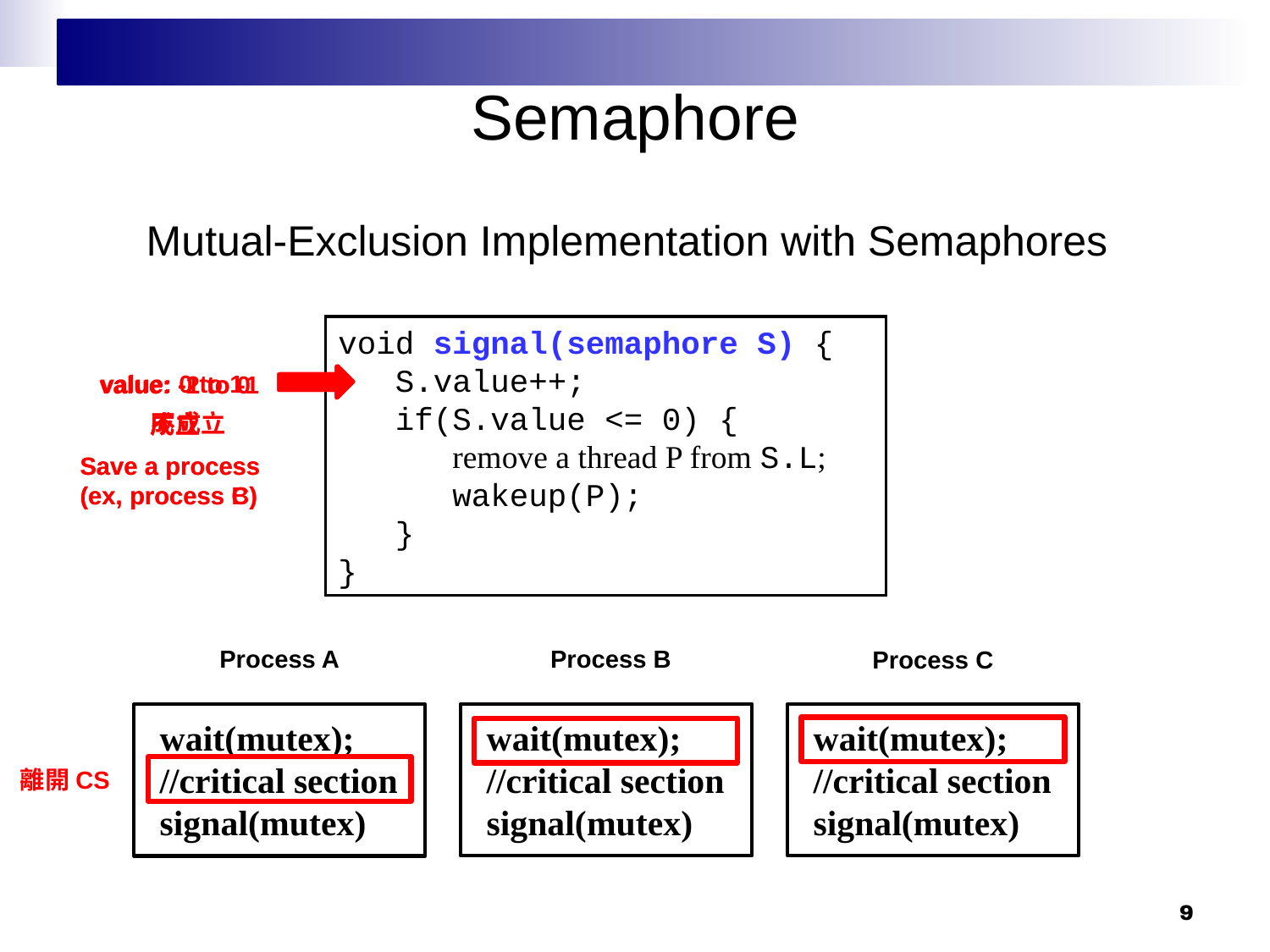

# Semaphore
Mutual-Exclusion Implementation with Semaphores
void signal(semaphore S) {
   S.value++;
   if(S.value <= 0) {
      remove a thread P from S.L;
      wakeup(P);
   }
}
value: 0 to 1
value: -2 to -1
value: -1 to 0

不成立
成立
成立
Save a process
(ex, process C)
Save a process
(ex, process B)
Process A
Process B
Process C

wait(mutex);
//critical section
signal(mutex)
wait(mutex);
//critical section
signal(mutex)
wait(mutex);
//critical section
signal(mutex)

離開CS
9